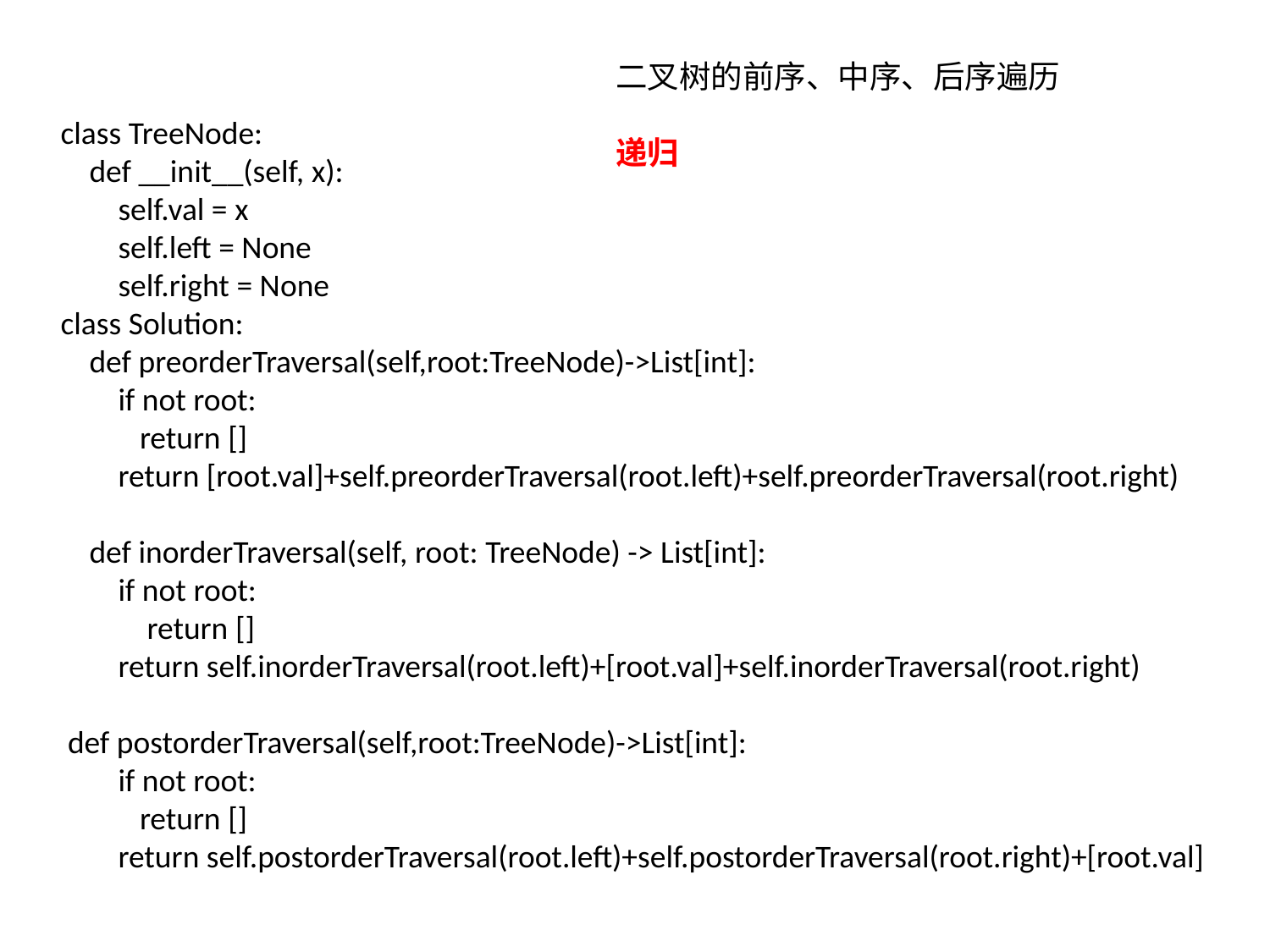

二叉树的前序、中序、后序遍历

递归
class TreeNode:
    def __init__(self, x):
        self.val = x
        self.left = None
        self.right = None
class Solution:
    def preorderTraversal(self,root:TreeNode)->List[int]:
        if not root:
           return []
        return [root.val]+self.preorderTraversal(root.left)+self.preorderTraversal(root.right)

    def inorderTraversal(self, root: TreeNode) -> List[int]:
        if not root:
            return []
        return self.inorderTraversal(root.left)+[root.val]+self.inorderTraversal(root.right)

 def postorderTraversal(self,root:TreeNode)->List[int]:
        if not root:
           return []
        return self.postorderTraversal(root.left)+self.postorderTraversal(root.right)+[root.val]